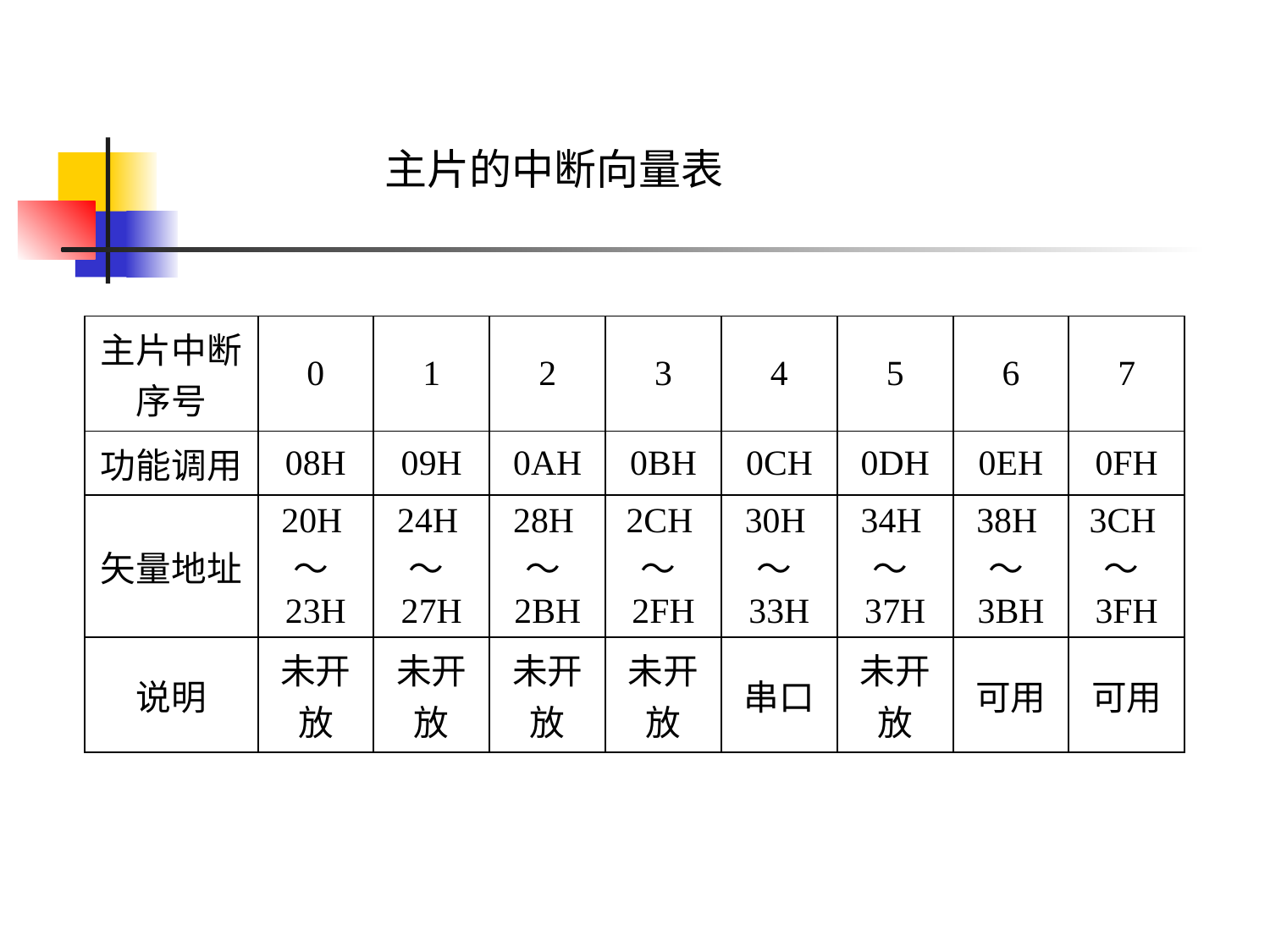

主片的中断向量表
| 主片中断序号 | 0 | 1 | 2 | 3 | 4 | 5 | 6 | 7 |
| --- | --- | --- | --- | --- | --- | --- | --- | --- |
| 功能调用 | 08H | 09H | 0AH | 0BH | 0CH | 0DH | 0EH | 0FH |
| 矢量地址 | 20H～23H | 24H～27H | 28H～2BH | 2CH～2FH | 30H～33H | 34H～37H | 38H～3BH | 3CH～3FH |
| 说明 | 未开放 | 未开放 | 未开放 | 未开放 | 串口 | 未开放 | 可用 | 可用 |
四、实验内容